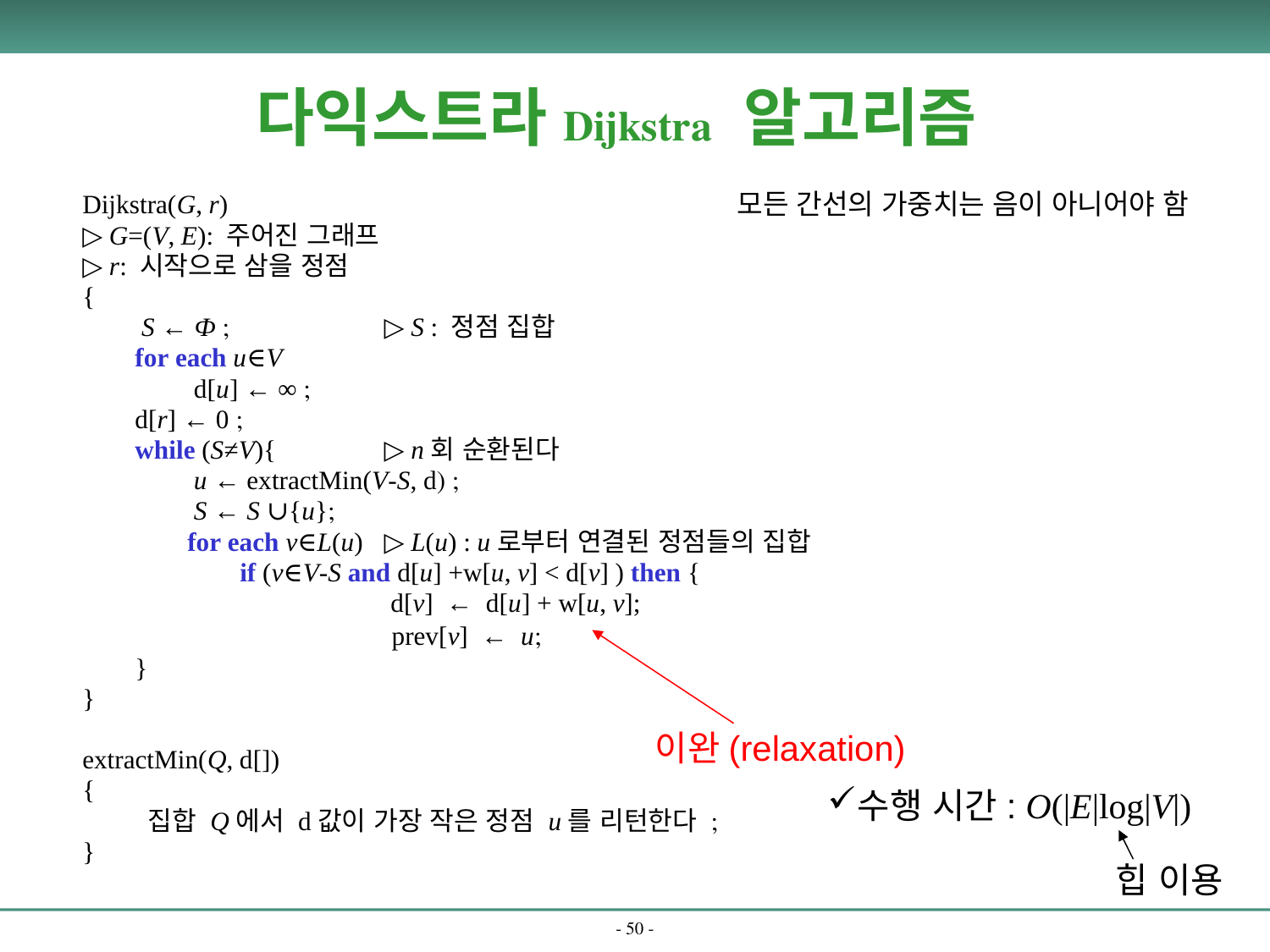

# 다익스트라Dijkstra 알고리즘
모든 간선의 가중치는 음이 아니어야 함
Dijkstra(G, r)
▷ G=(V, E): 주어진 그래프
▷ r: 시작으로 삼을 정점
{
         S ← Ф ;                      	▷ S : 정점 집합
        for each u∈V
                 d[u] ← ∞ ;
        d[r] ← 0 ;
        while (S≠V){              	▷ n회 순환된다
                 u ← extractMin(V-S, d) ;
                 S ← S ∪{u};
                for each v∈L(u) 	▷ L(u) : u로부터 연결된 정점들의 집합
                        if (v∈V-S and d[u] +w[u, v] < d[v] ) then {
			 d[v]  ←  d[u] + w[u, v];
			  prev[v]  ←  u;
        }
}

extractMin(Q, d[])
{
        집합 Q에서 d값이 가장 작은 정점 u를 리턴한다 ;
}

이완(relaxation)
수행 시간: O(|E|log|V|)

힙 이용